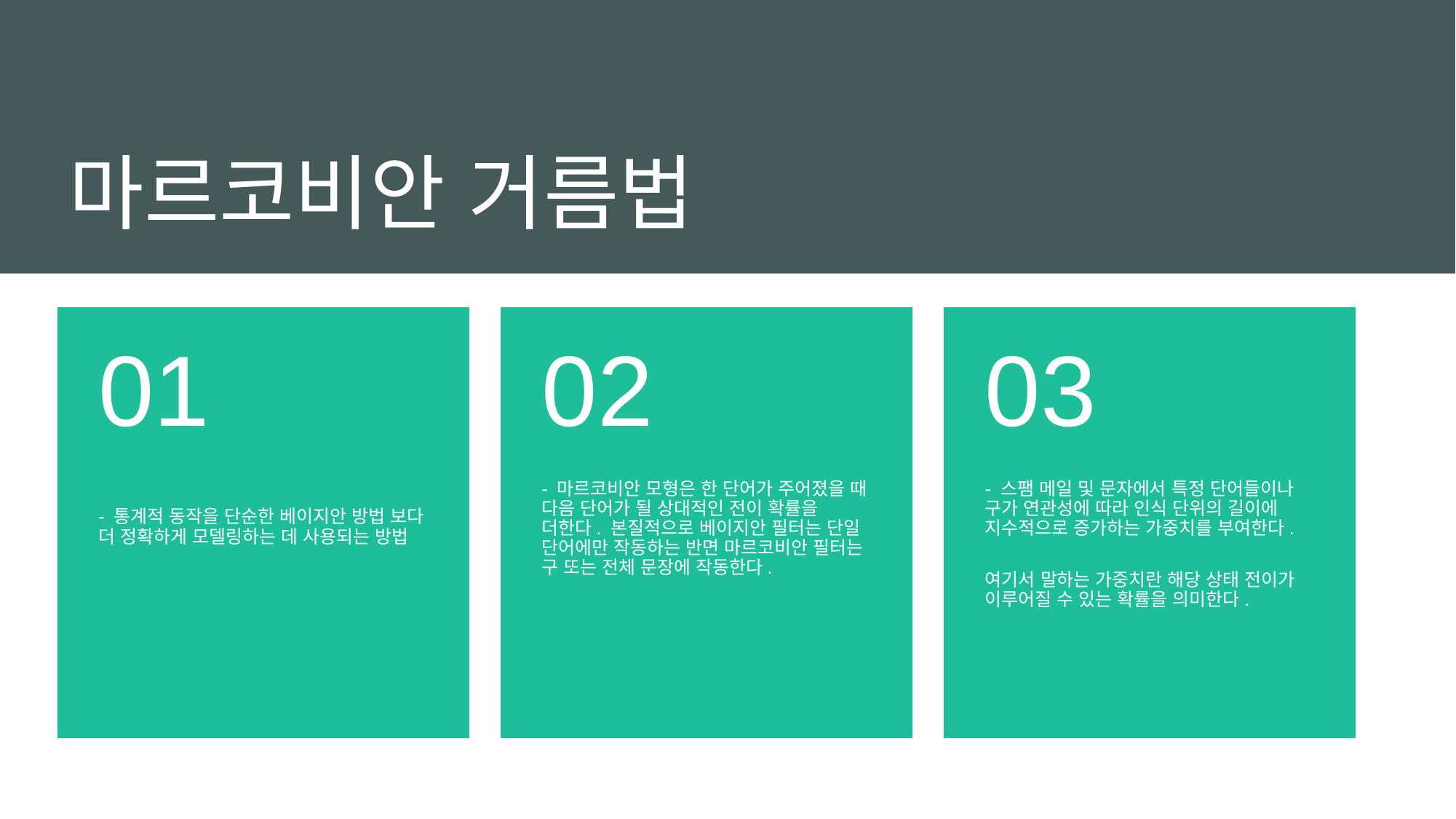

# 마르코비안 거름법

- 통계적 동작을 단순한 베이지안 방법 보다 더 정확하게 모델링하는 데 사용되는 방법
01
- 마르코비안 모형은 한 단어가 주어졌을 때 다음 단어가 될 상대적인 전이 확률을 더한다. 본질적으로 베이지안 필터는 단일 단어에만 작동하는 반면 마르코비안 필터는 구 또는 전체 문장에 작동한다.
02
- 스팸 메일 및 문자에서 특정 단어들이나 구가 연관성에 따라 인식 단위의 길이에 지수적으로 증가하는 가중치를 부여한다.

여기서 말하는 가중치란 해당 상태 전이가 이루어질 수 있는 확률을 의미한다.
03